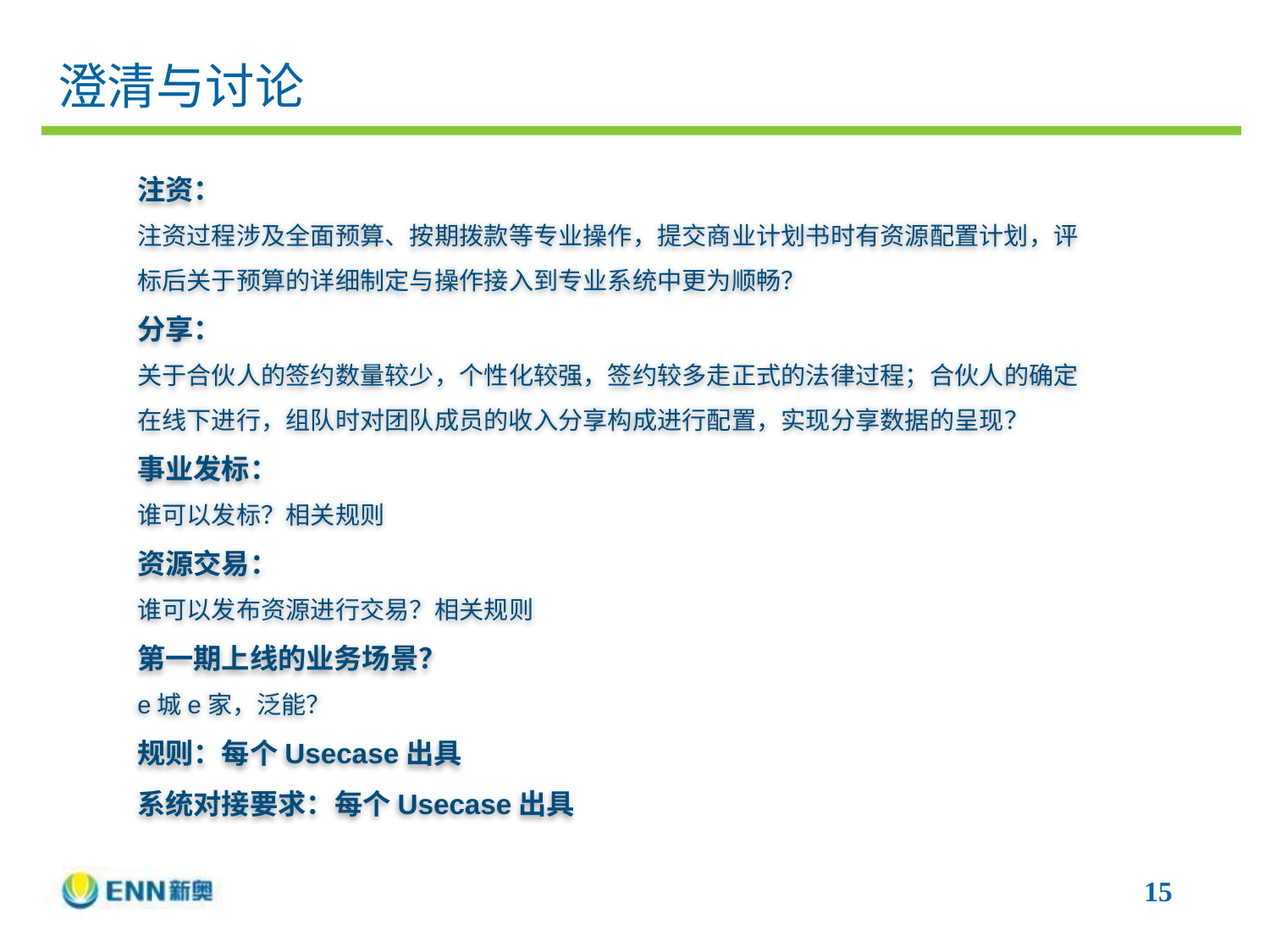

澄清与讨论
注资：
注资过程涉及全面预算、按期拨款等专业操作，提交商业计划书时有资源配置计划，评标后关于预算的详细制定与操作接入到专业系统中更为顺畅？
分享：
关于合伙人的签约数量较少，个性化较强，签约较多走正式的法律过程；合伙人的确定在线下进行，组队时对团队成员的收入分享构成进行配置，实现分享数据的呈现？
事业发标：
谁可以发标？相关规则
资源交易：
谁可以发布资源进行交易？相关规则
第一期上线的业务场景？
e城e家，泛能？
规则：每个Usecase出具
系统对接要求：每个Usecase出具
15